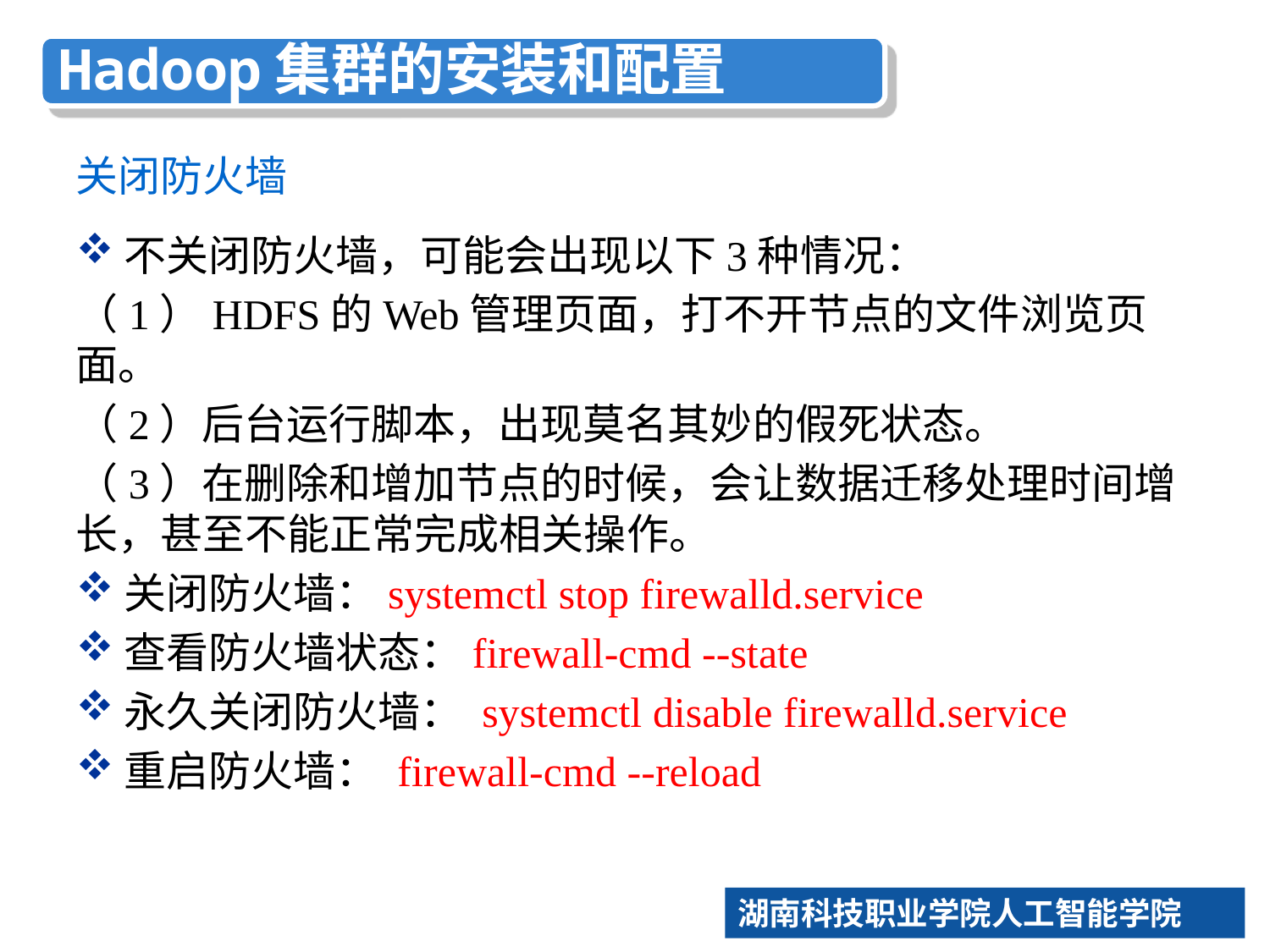

关闭防火墙
不关闭防火墙，可能会出现以下3种情况：
（1）HDFS的Web管理页面，打不开节点的文件浏览页面。
（2）后台运行脚本，出现莫名其妙的假死状态。
（3）在删除和增加节点的时候，会让数据迁移处理时间增长，甚至不能正常完成相关操作。
关闭防火墙：systemctl stop firewalld.service
查看防火墙状态：firewall-cmd --state
永久关闭防火墙： systemctl disable firewalld.service
重启防火墙： firewall-cmd --reload